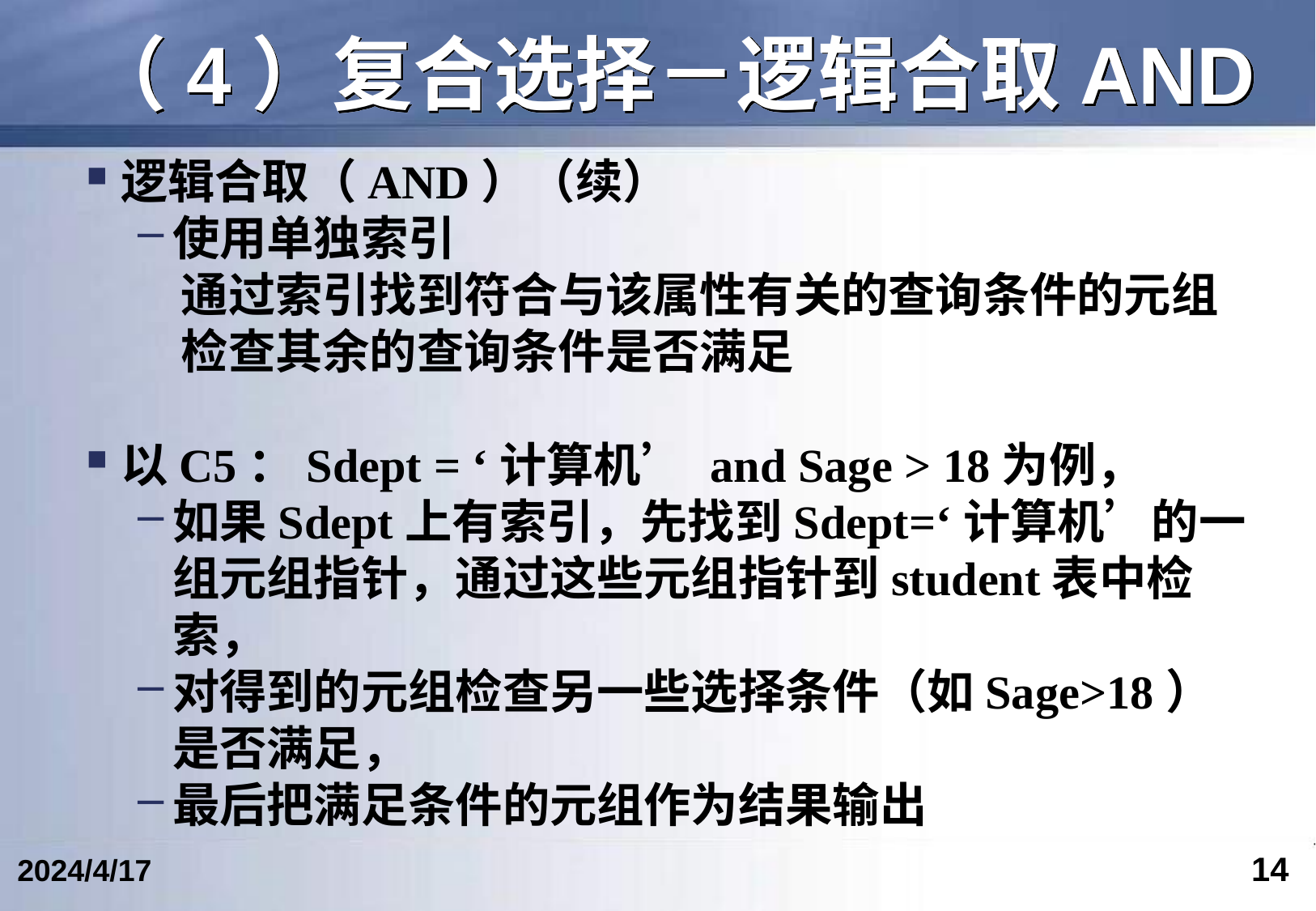

# （4）复合选择－逻辑合取AND
逻辑合取（AND）（续）
使用单独索引
   通过索引找到符合与该属性有关的查询条件的元组
   检查其余的查询条件是否满足

以C5：Sdept = ‘计算机’ and Sage > 18为例，
如果Sdept上有索引，先找到Sdept=‘计算机’的一组元组指针，通过这些元组指针到student表中检索，
对得到的元组检查另一些选择条件（如Sage>18）是否满足，
最后把满足条件的元组作为结果输出
14
2024/4/17